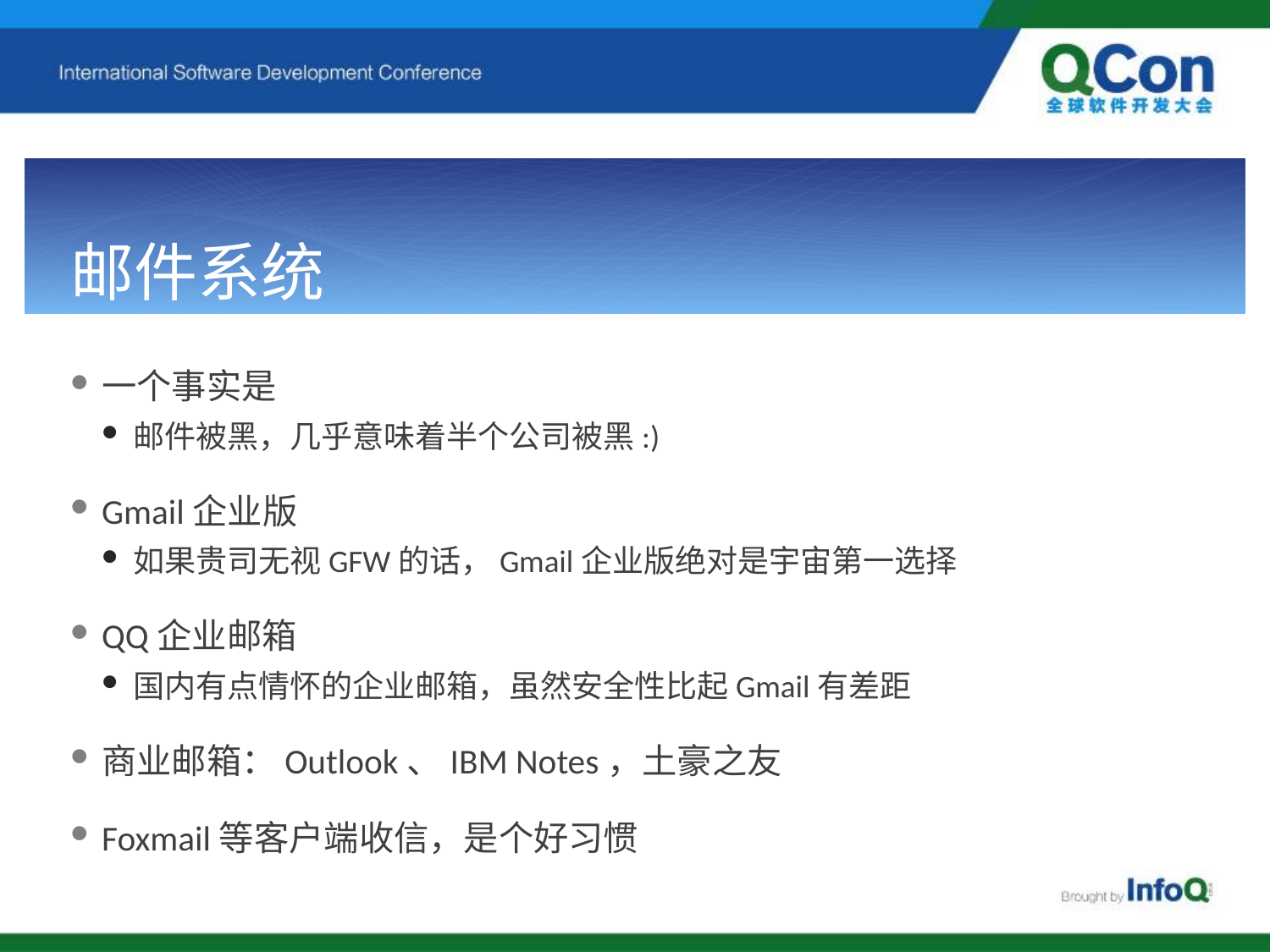

# 邮件系统
一个事实是
邮件被黑，几乎意味着半个公司被黑:)
Gmail企业版
如果贵司无视GFW的话，Gmail企业版绝对是宇宙第一选择
QQ企业邮箱
国内有点情怀的企业邮箱，虽然安全性比起Gmail有差距
商业邮箱：Outlook、IBM Notes，土豪之友
Foxmail等客户端收信，是个好习惯